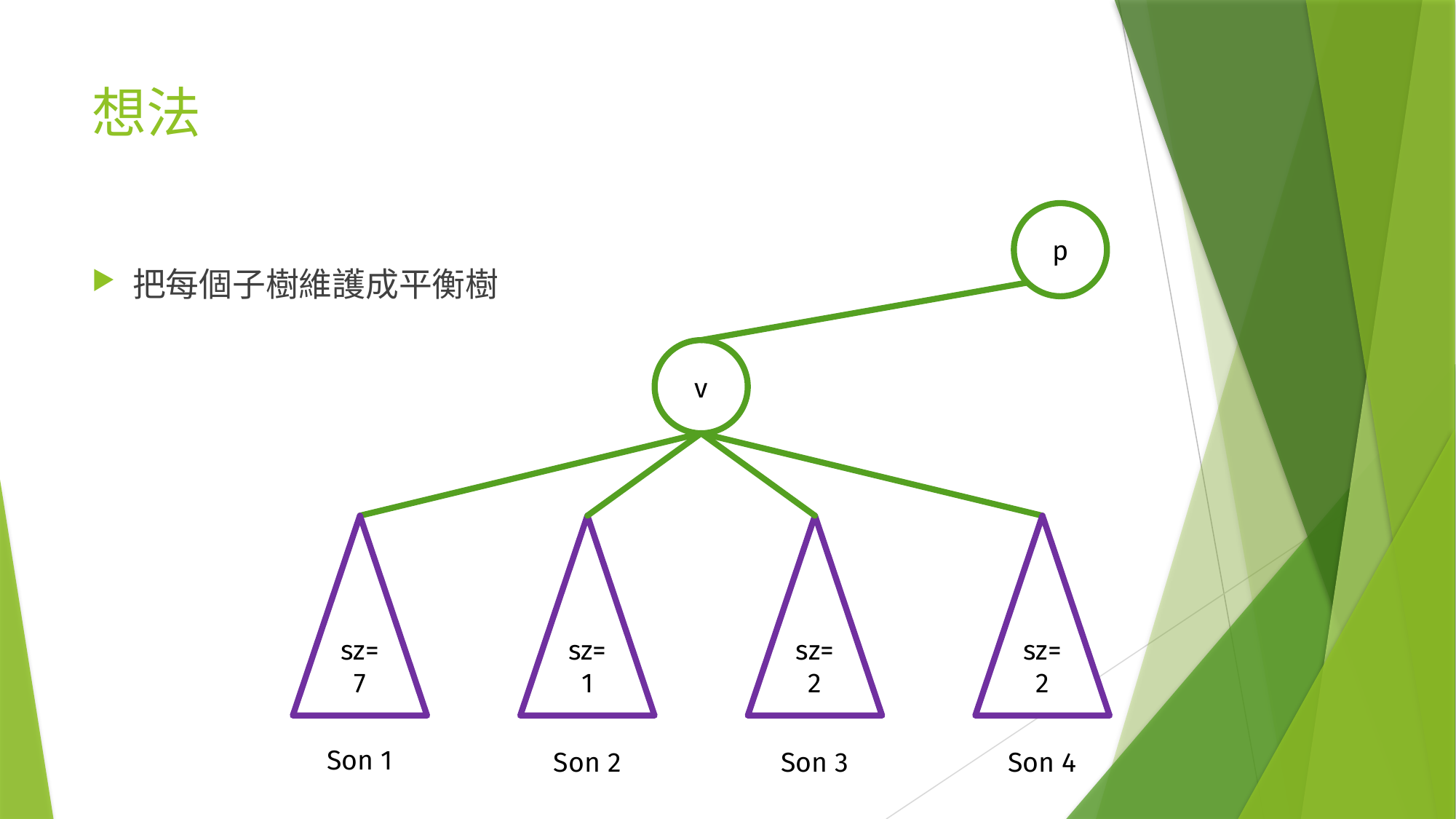

# 想法
p
把每個子樹維護成平衡樹
v
sz=
7
sz=
1
sz=
2
sz=
2
Son 1
Son 2
Son 4
Son 3